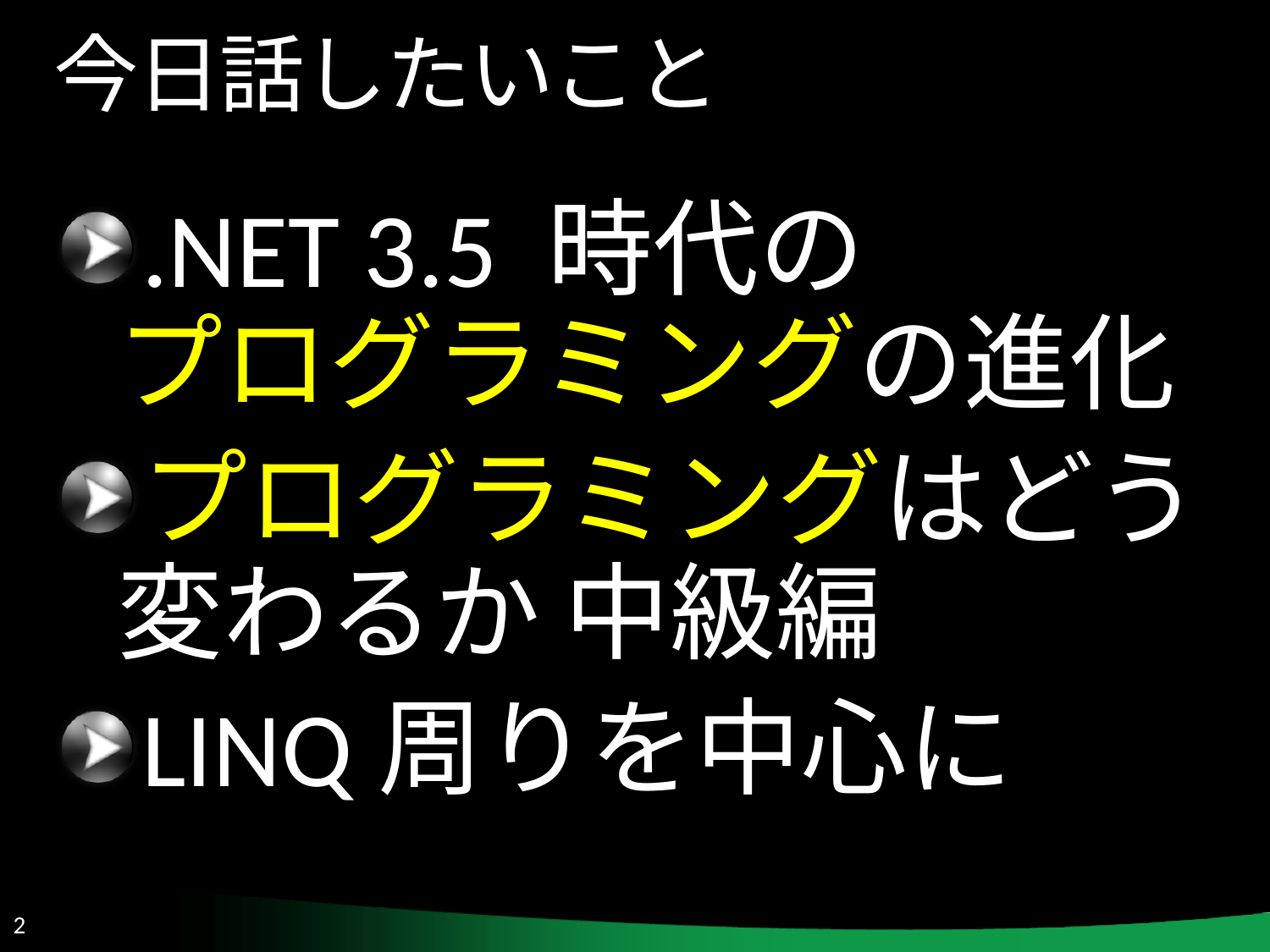

# 今日話したいこと
.NET 3.5 時代の
プログラミングの進化
プログラミングはどう変わるか 中級編
LINQ周りを中心に